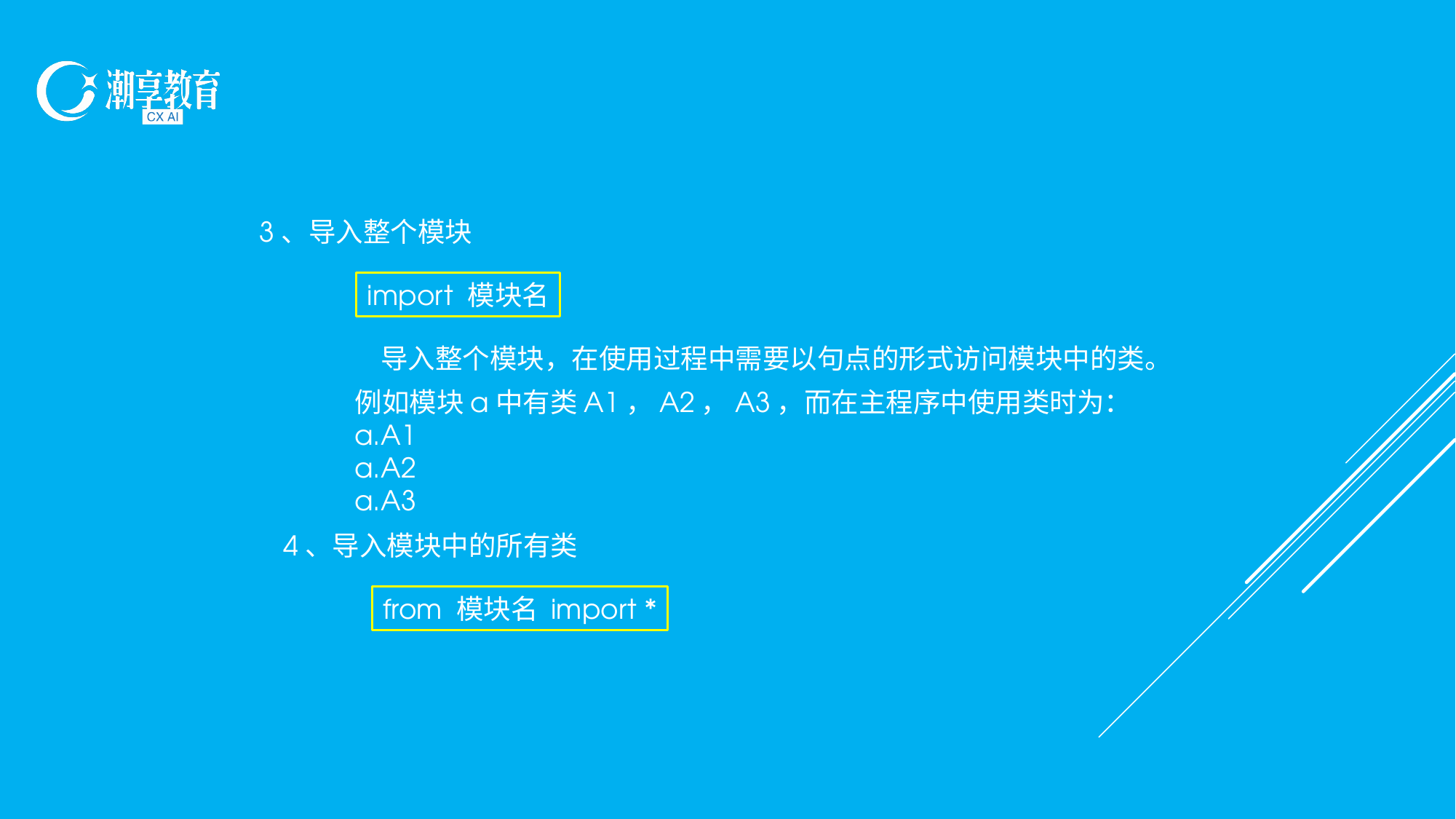

3、导入整个模块
import 模块名
导入整个模块，在使用过程中需要以句点的形式访问模块中的类。
例如模块a中有类A1，A2，A3，而在主程序中使用类时为：
a.A1
a.A2
a.A3
4、导入模块中的所有类
from 模块名 import *